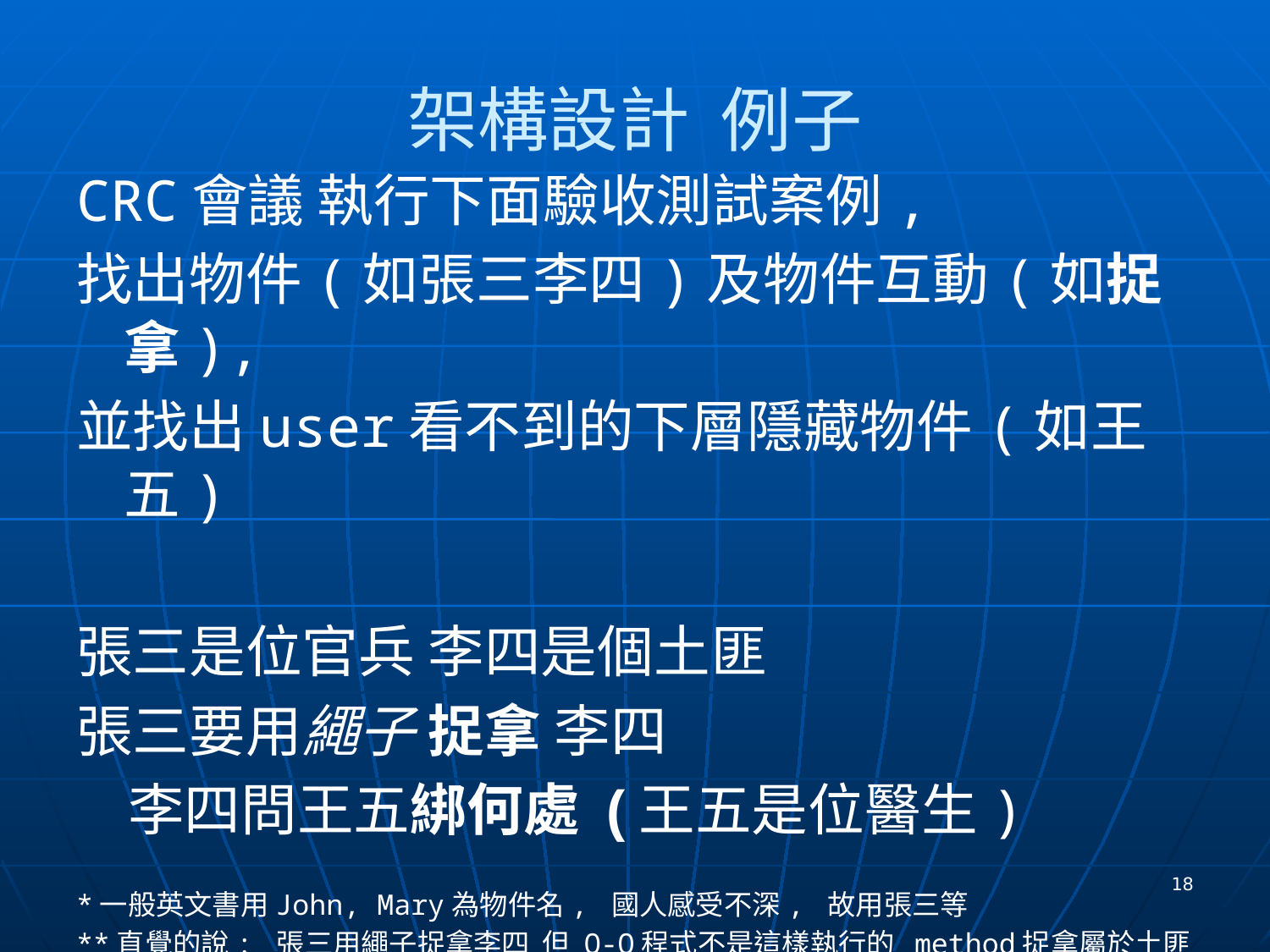

# 架構設計  例子
CRC會議 執行下面驗收測試案例,
找出物件(如張三李四)及物件互動(如捉拿),
並找出user看不到的下層隱藏物件(如王五)

張三是位官兵 李四是個土匪
張三要用繩子 捉拿 李四
   李四問王五綁何處 (王五是位醫生)

*一般英文書用John, Mary為物件名, 國人感受不深, 故用張三等
**直覺的說: 張三用繩子捉拿李四  但 O-O程式不是這樣執行的  method捉拿屬於土匪

18